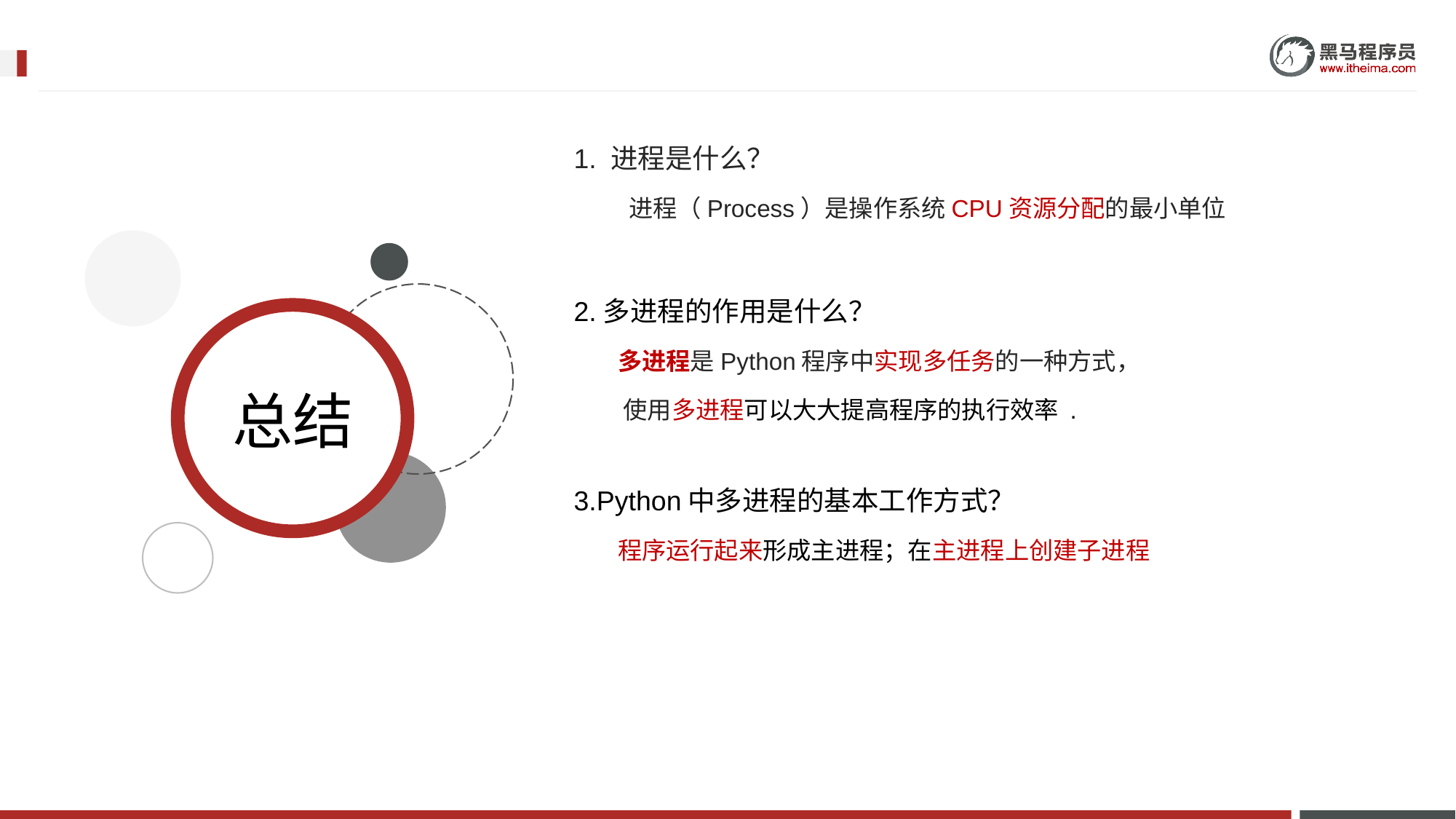

1. 进程是什么？
         进程（Process）是操作系统CPU资源分配的最小单位

2.多进程的作用是什么？
       多进程是Python程序中实现多任务的一种方式，
        使用多进程可以大大提高程序的执行效率 .
3.Python中多进程的基本工作方式？
       程序运行起来形成主进程；在主进程上创建子进程